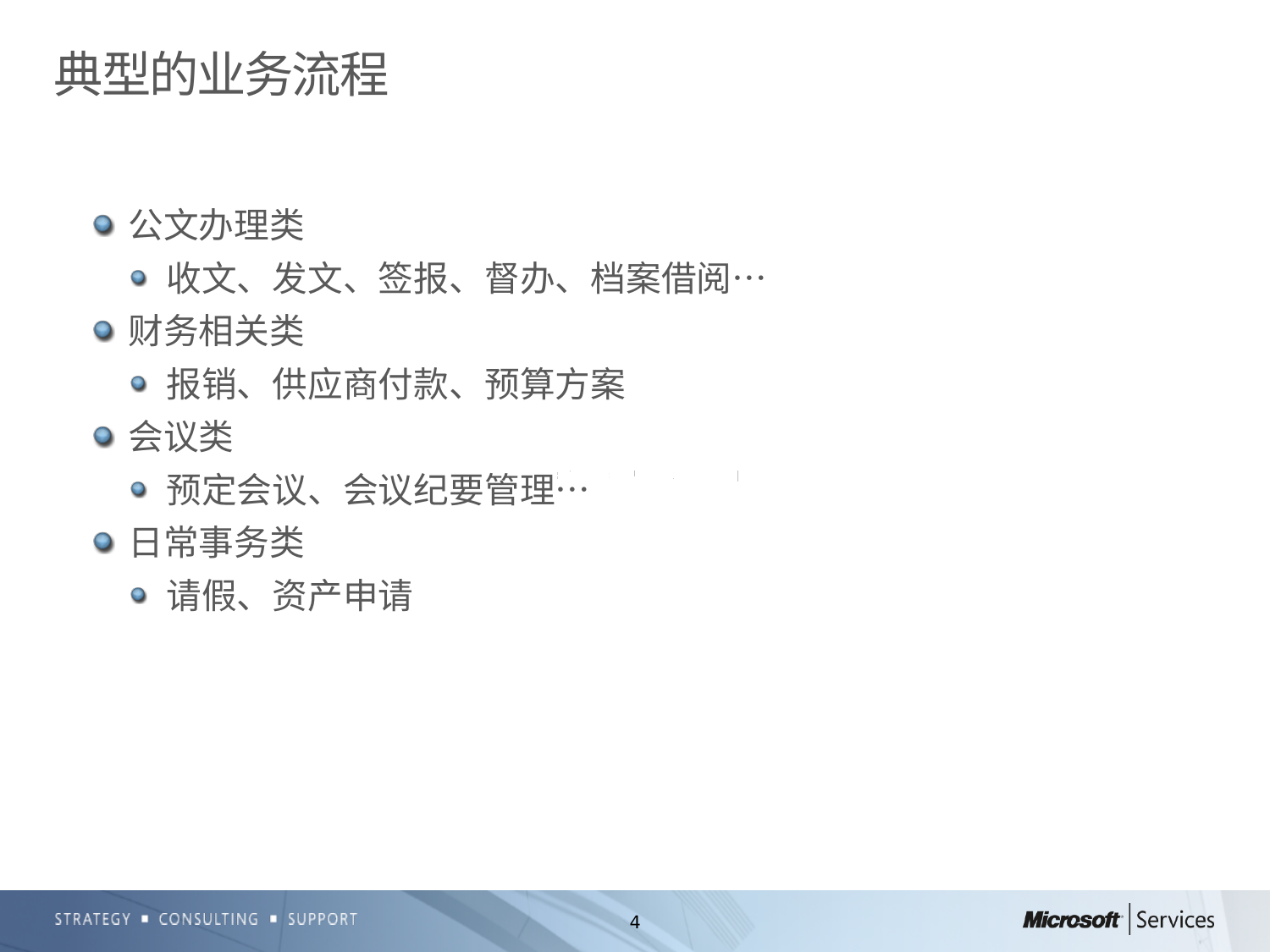

# 典型的业务流程

公文办理类
收文、发文、签报、督办、档案借阅…
财务相关类
报销、供应商付款、预算方案
会议类
预定会议、会议纪要管理…
日常事务类
请假、资产申请